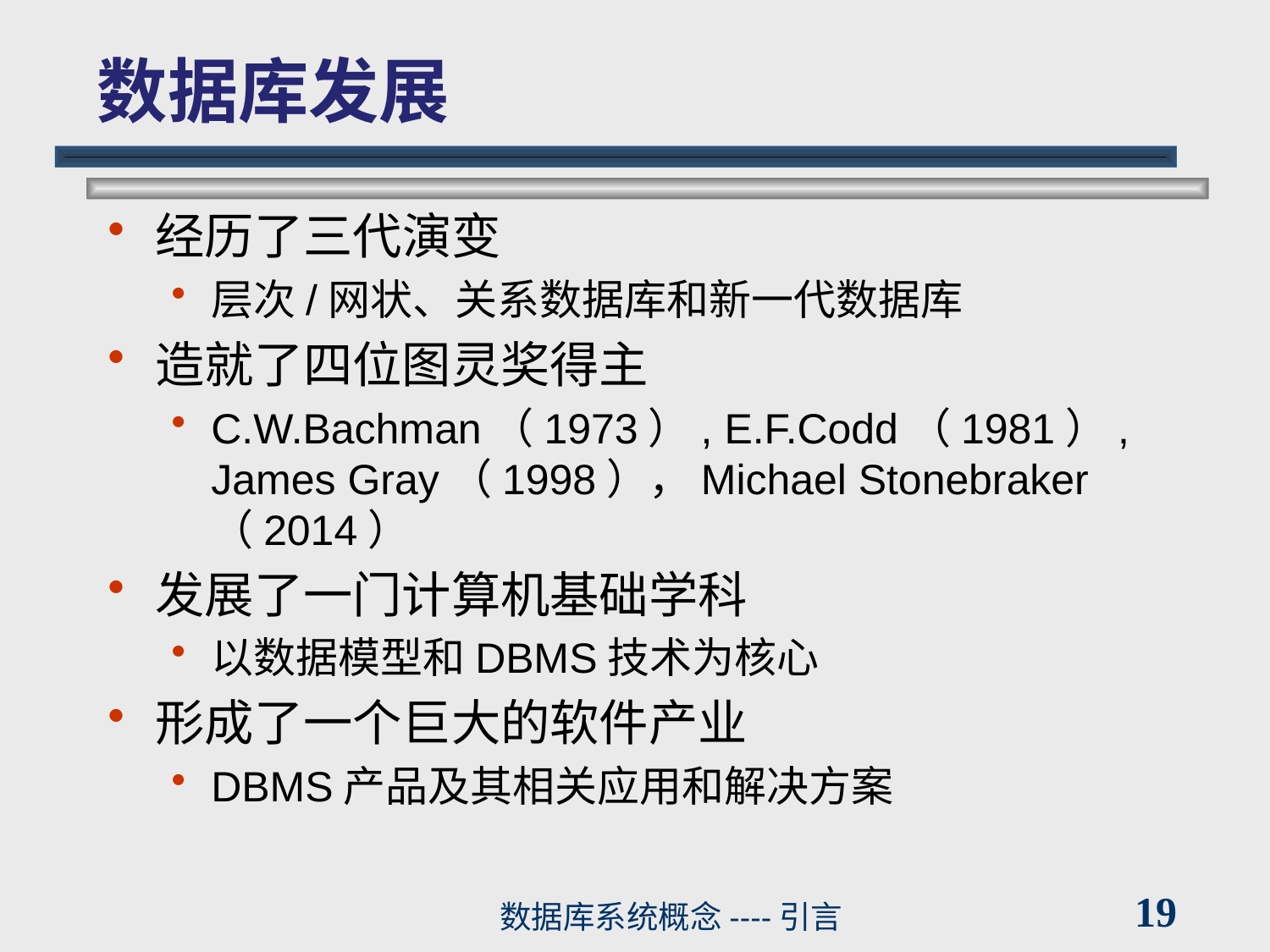

# 数据库发展
经历了三代演变
层次/网状、关系数据库和新一代数据库
造就了四位图灵奖得主
C.W.Bachman（1973）, E.F.Codd（1981）, James Gray（1998），Michael Stonebraker（2014）
发展了一门计算机基础学科
以数据模型和DBMS技术为核心
形成了一个巨大的软件产业
DBMS产品及其相关应用和解决方案
19
数据库系统概念----引言